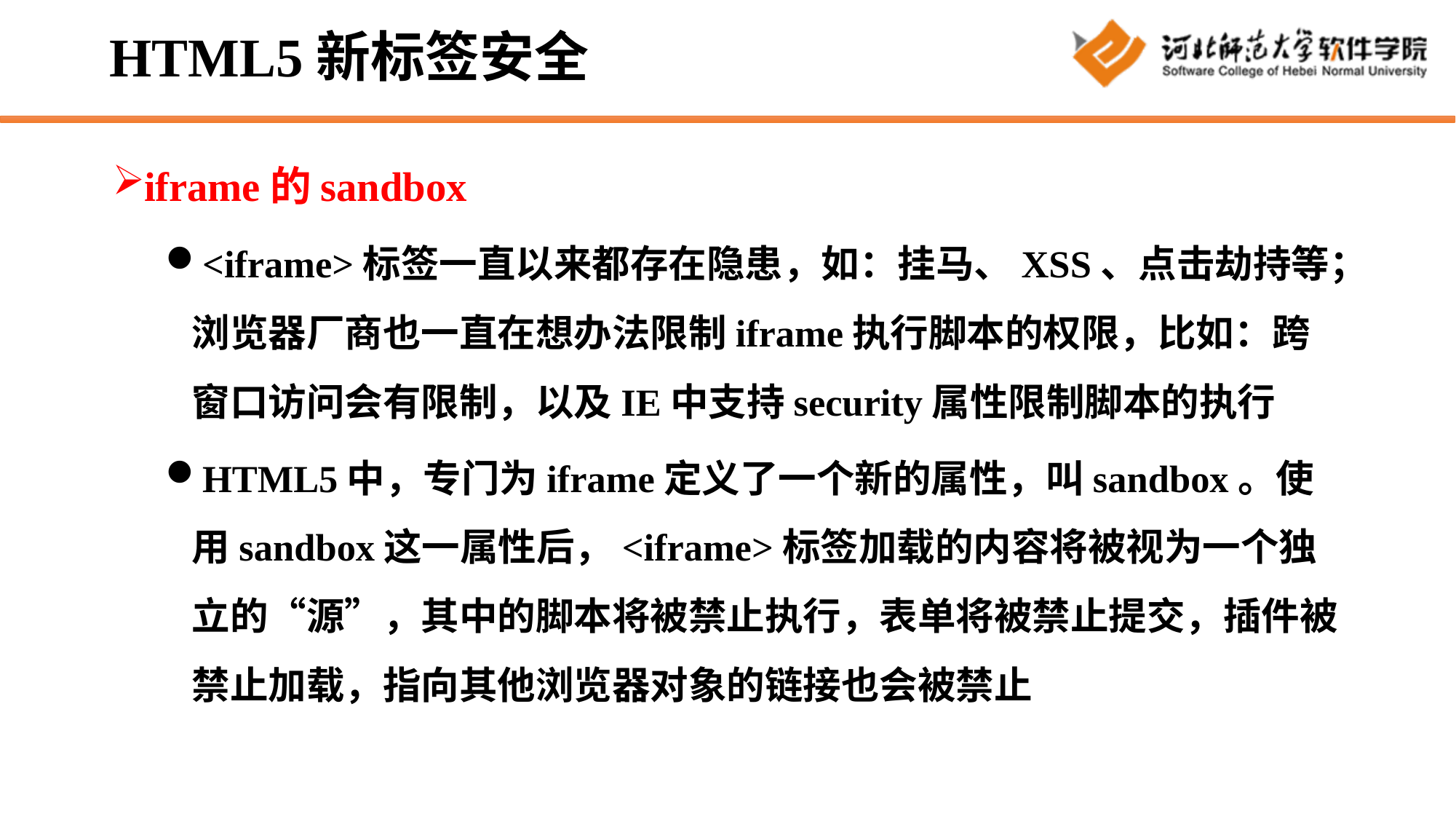

# HTML5新标签安全
iframe的sandbox
<iframe>标签一直以来都存在隐患，如：挂马、XSS、点击劫持等；浏览器厂商也一直在想办法限制iframe执行脚本的权限，比如：跨窗口访问会有限制，以及IE中支持security属性限制脚本的执行
HTML5中，专门为iframe定义了一个新的属性，叫sandbox。使用sandbox这一属性后，<iframe>标签加载的内容将被视为一个独立的“源”，其中的脚本将被禁止执行，表单将被禁止提交，插件被禁止加载，指向其他浏览器对象的链接也会被禁止